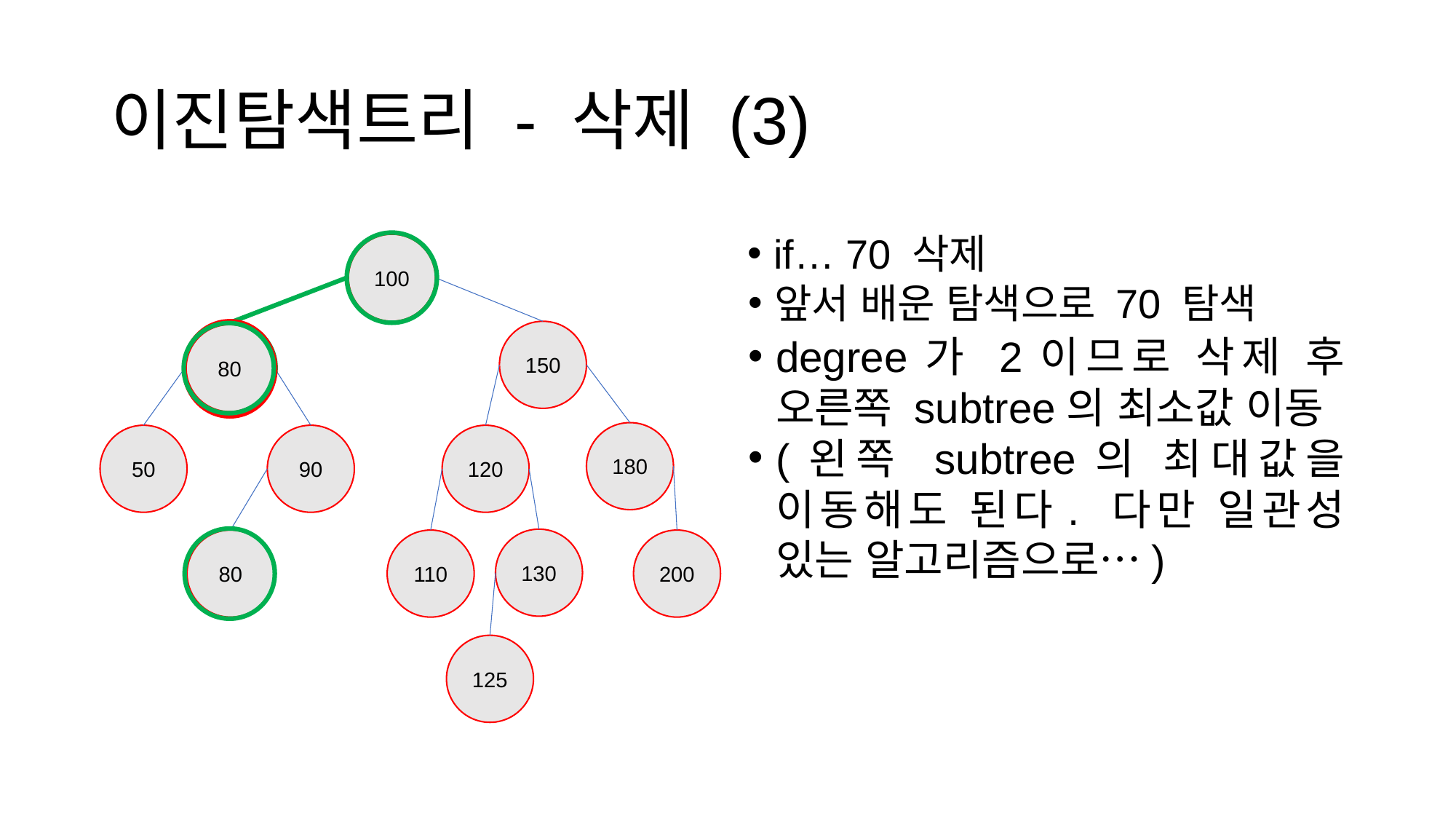

# 이진탐색트리 - 삭제 (3)
if… 70 삭제

100
앞서 배운 탐색으로 70 탐색

150

70

degree가 2이므로 삭제 후 오른쪽 subtree의 최소값 이동
(왼쪽 subtree의 최대값을 이동해도 된다. 다만 일관성 있는 알고리즘으로…)
80
180
90
120
50

130
80
110
200
125